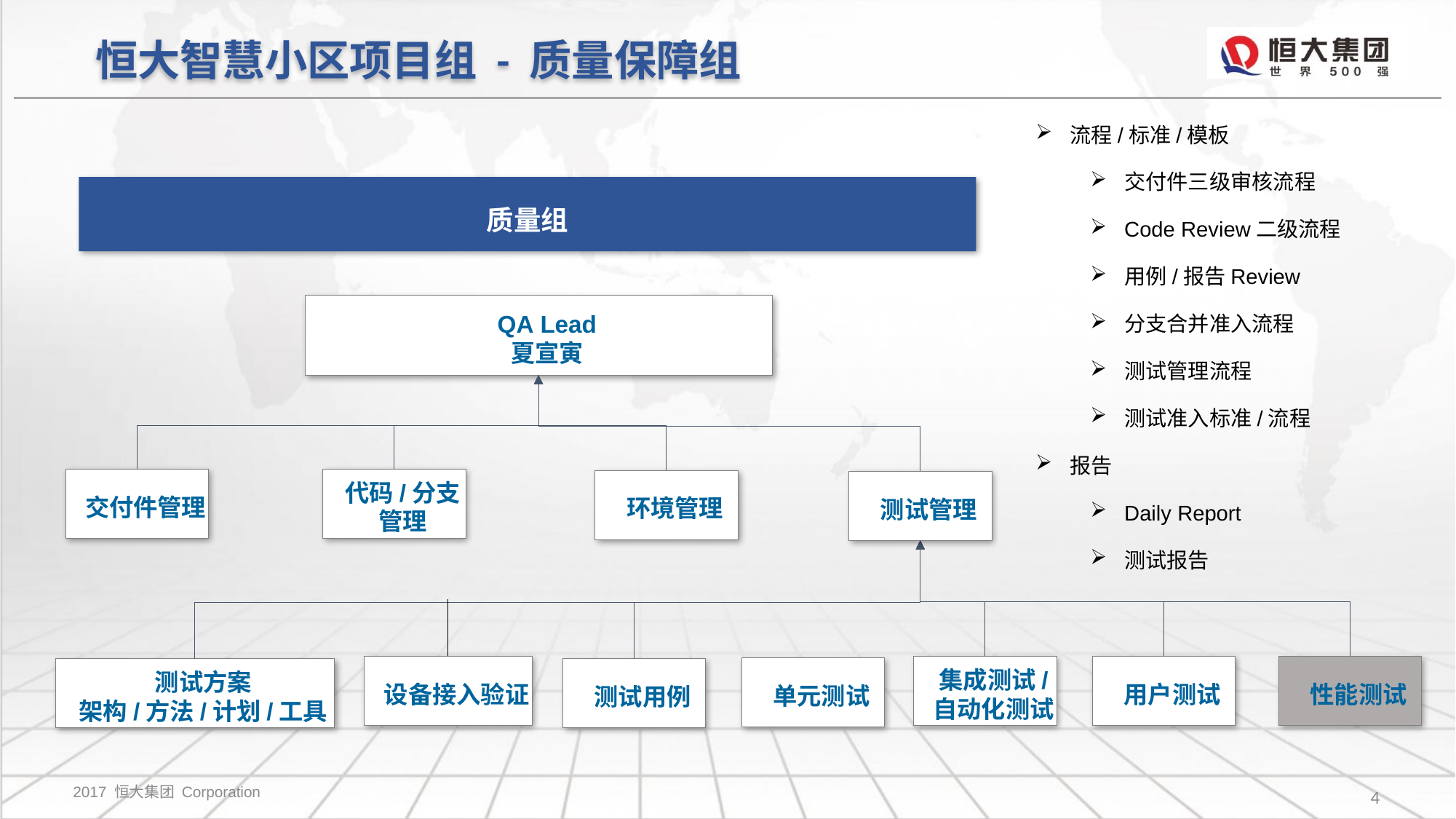

# 恒大智慧小区项目组 - 质量保障组
流程/标准/模板
交付件三级审核流程
Code Review二级流程
用例/报告Review
分支合并准入流程
测试管理流程
测试准入标准/流程
报告
Daily Report
测试报告

质量组
QA Lead
夏宣寅
交付件管理
代码/分支管理
环境管理
测试管理
设备接入验证
集成测试/
自动化测试
用户测试
性能测试
单元测试
测试方案
架构/方法/计划/工具
测试用例
2017 恒大集团 Corporation
4